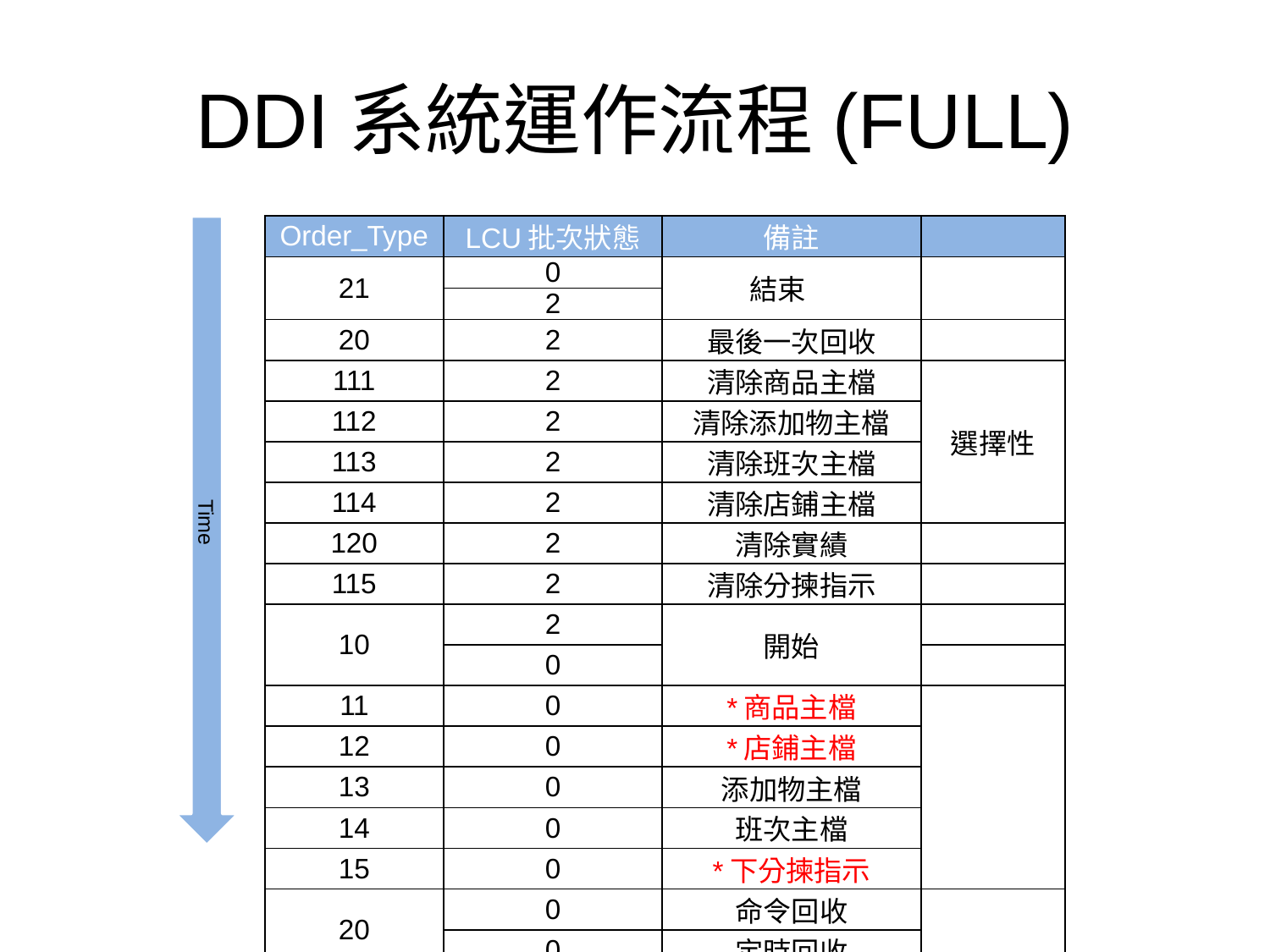

# DDI系統運作流程(FULL)
Time
| Order\_Type | LCU批次狀態 | 備註 |  |
| --- | --- | --- | --- |
| 21 | 0 | 結束 |  |
|  | 2 |  |  |
| 20 | 2 | 最後一次回收 |  |
| 111 | 2 | 清除商品主檔 | 選擇性 |
| 112 | 2 | 清除添加物主檔 |  |
| 113 | 2 | 清除班次主檔 |  |
| 114 | 2 | 清除店鋪主檔 |  |
| 120 | 2 | 清除實績 |  |
| 115 | 2 | 清除分揀指示 |  |
| 10 | 2 | 開始 |  |
|  | 0 |  |  |
| 11 | 0 | \*商品主檔 |  |
| 12 | 0 | \*店鋪主檔 |  |
| 13 | 0 | 添加物主檔 |  |
| 14 | 0 | 班次主檔 |  |
| 15 | 0 | \*下分揀指示 |  |
| 20 | 0 | 命令回收 |  |
|  | 0 | 定時回收 |  |